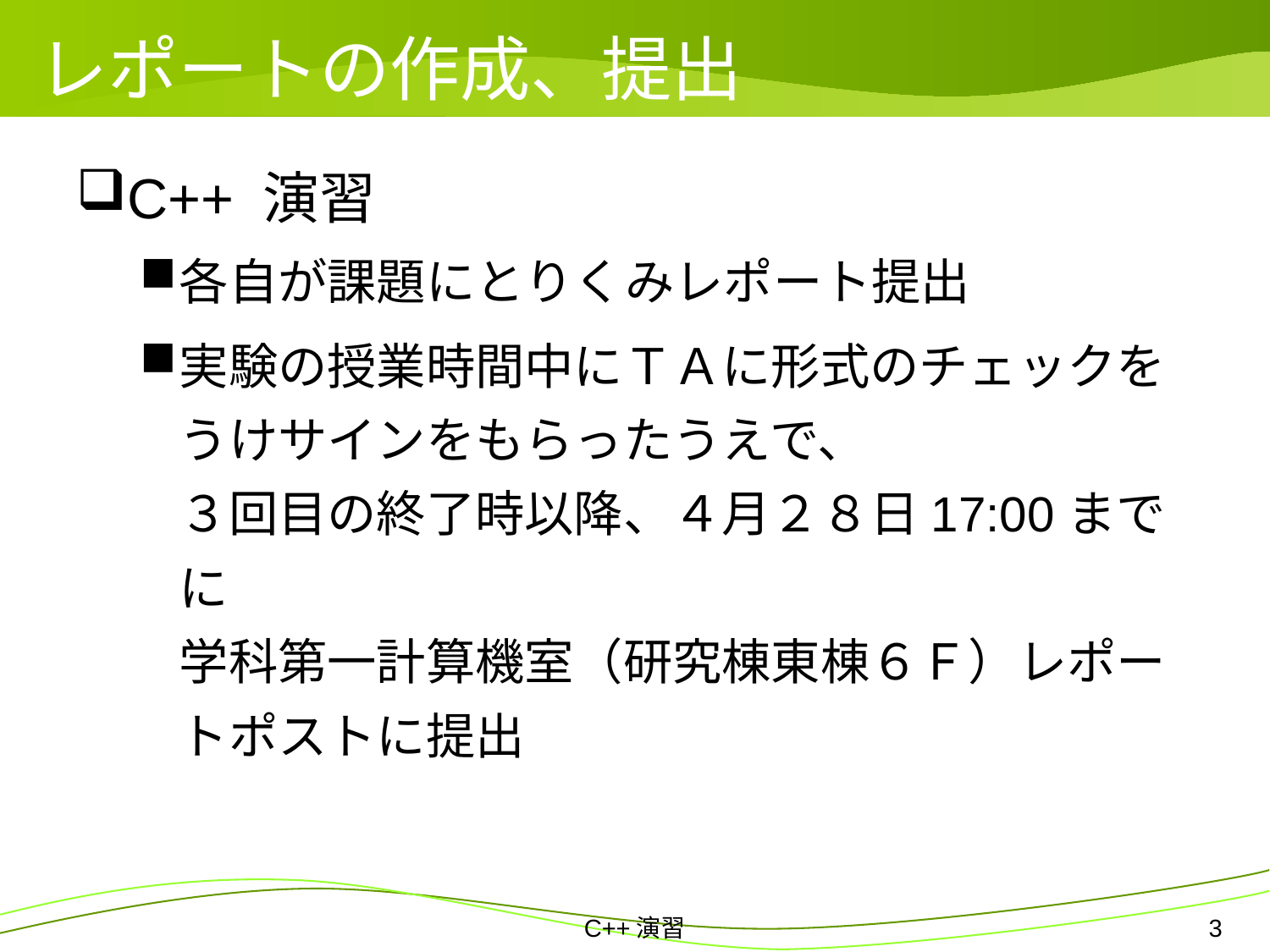

# レポートの作成、提出
C++ 演習
各自が課題にとりくみレポート提出
実験の授業時間中にＴＡに形式のチェックをうけサインをもらったうえで、
３回目の終了時以降、４月２８日17:00までに
学科第一計算機室（研究棟東棟６Ｆ）レポートポストに提出
C++演習
3